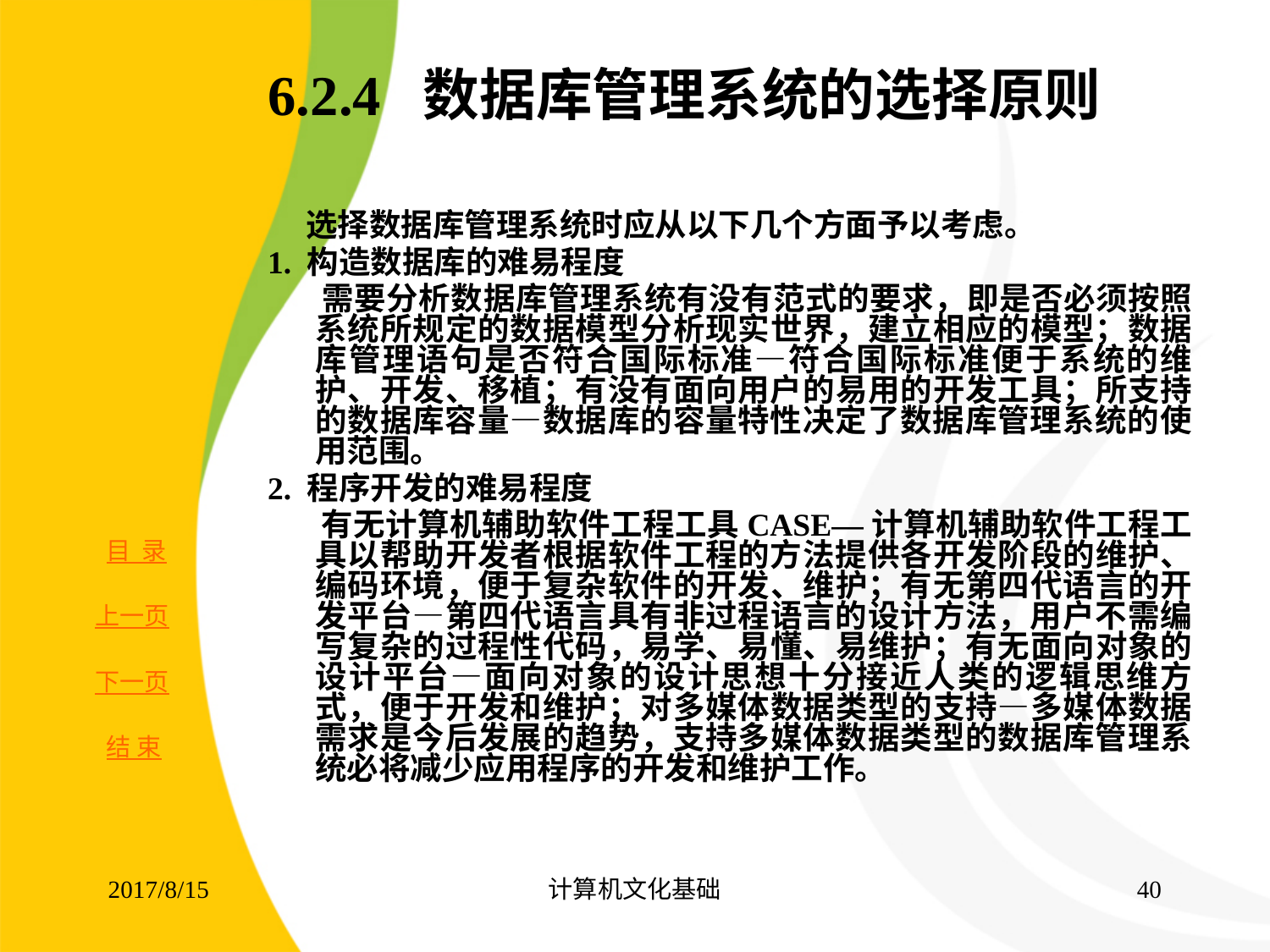

# 6.2.4  数据库管理系统的选择原则
     选择数据库管理系统时应从以下几个方面予以考虑。
1. 构造数据库的难易程度
      需要分析数据库管理系统有没有范式的要求，即是否必须按照系统所规定的数据模型分析现实世界，建立相应的模型；数据库管理语句是否符合国际标准—符合国际标准便于系统的维护、开发、移植；有没有面向用户的易用的开发工具；所支持的数据库容量—数据库的容量特性决定了数据库管理系统的使用范围。
2. 程序开发的难易程度
      有无计算机辅助软件工程工具CASE—计算机辅助软件工程工具以帮助开发者根据软件工程的方法提供各开发阶段的维护、编码环境，便于复杂软件的开发、维护；有无第四代语言的开发平台—第四代语言具有非过程语言的设计方法，用户不需编写复杂的过程性代码，易学、易懂、易维护；有无面向对象的设计平台—面向对象的设计思想十分接近人类的逻辑思维方式，便于开发和维护；对多媒体数据类型的支持—多媒体数据需求是今后发展的趋势，支持多媒体数据类型的数据库管理系统必将减少应用程序的开发和维护工作。
2017/8/15
计算机文化基础
40